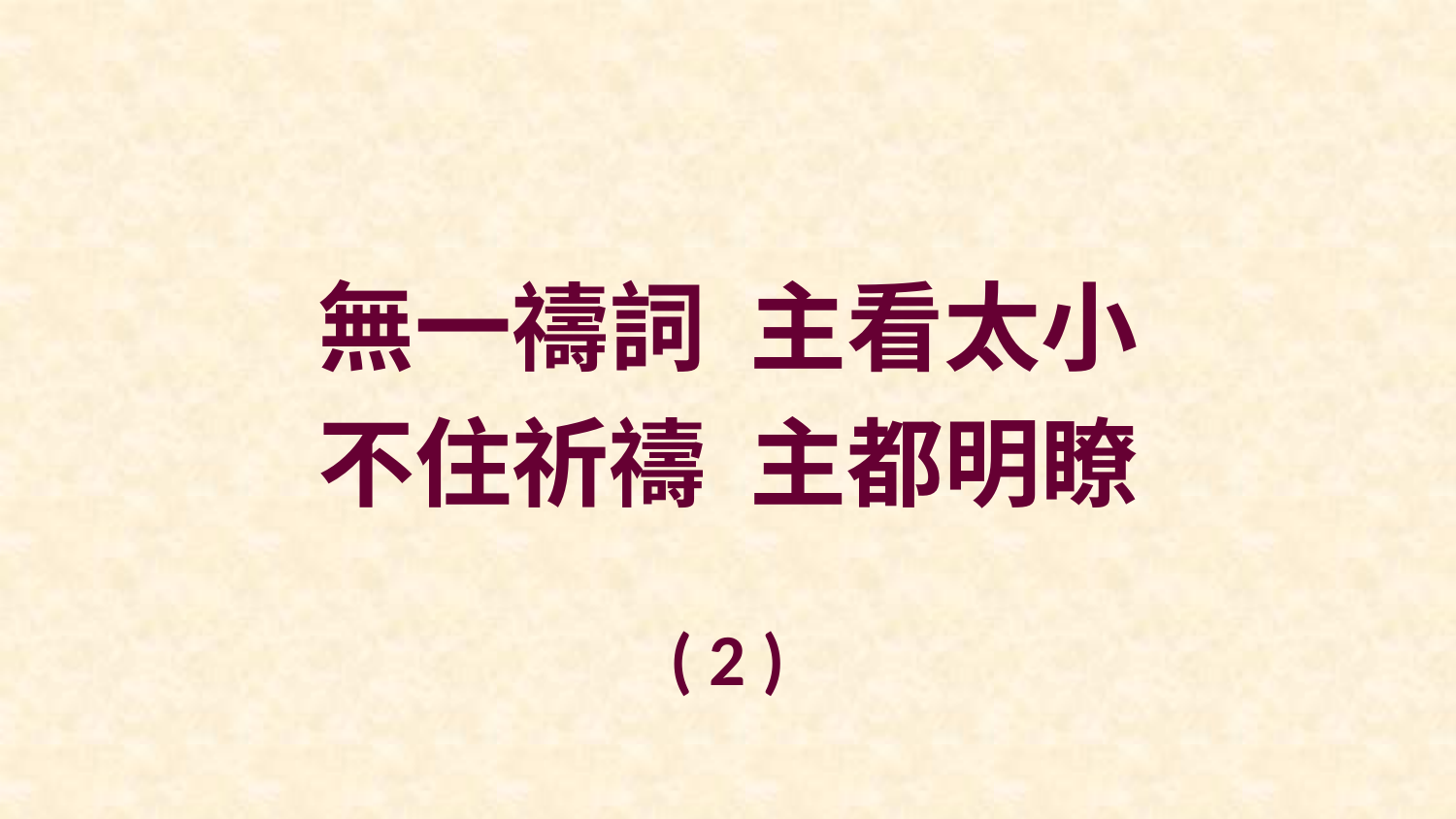

無一禱詞  主看太小
不住祈禱  主都明瞭
( 2 )